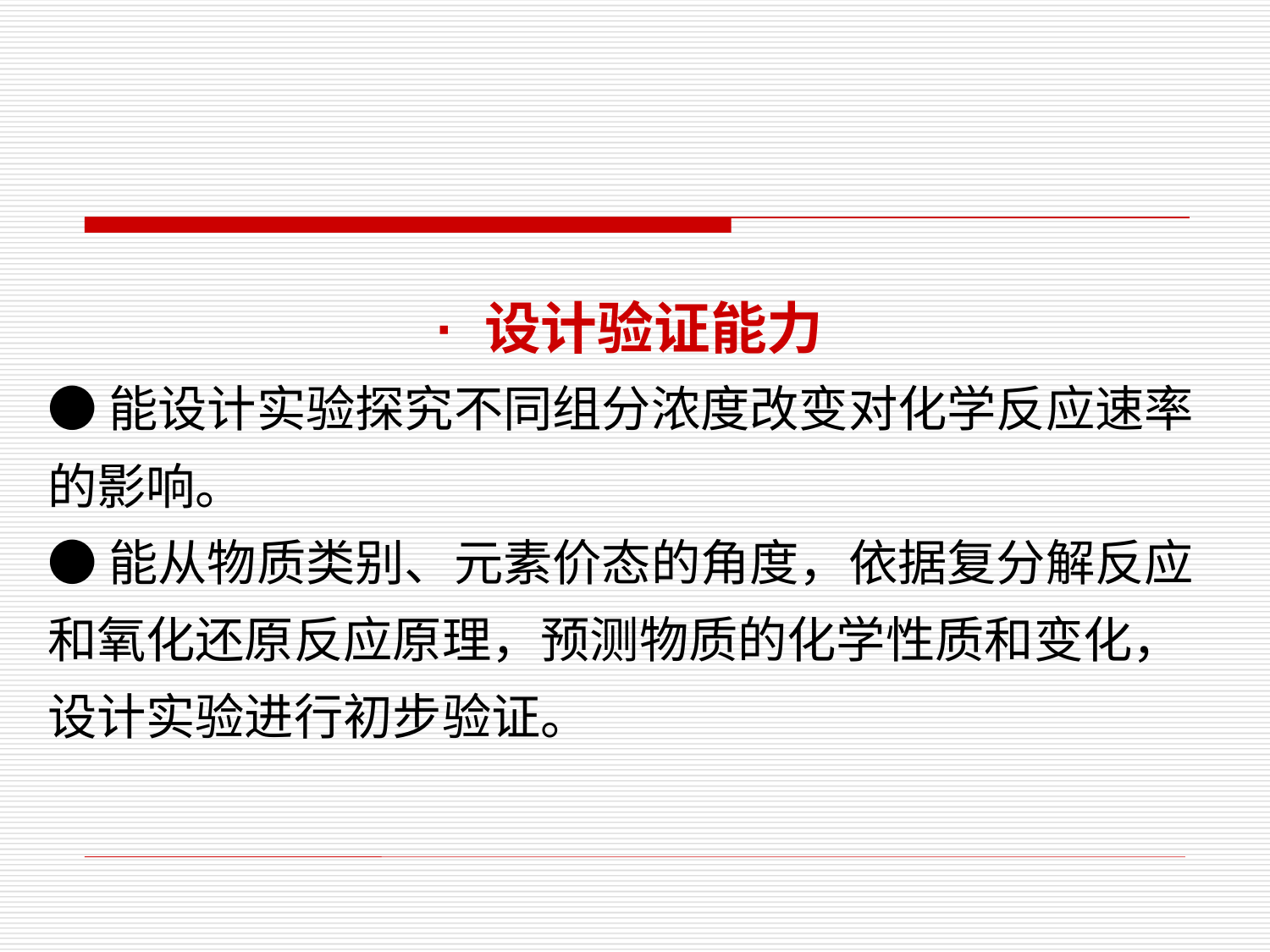

· 设计验证能力
●能设计实验探究不同组分浓度改变对化学反应速率的影响。
●能从物质类别、元素价态的角度，依据复分解反应和氧化还原反应原理，预测物质的化学性质和变化，设计实验进行初步验证。